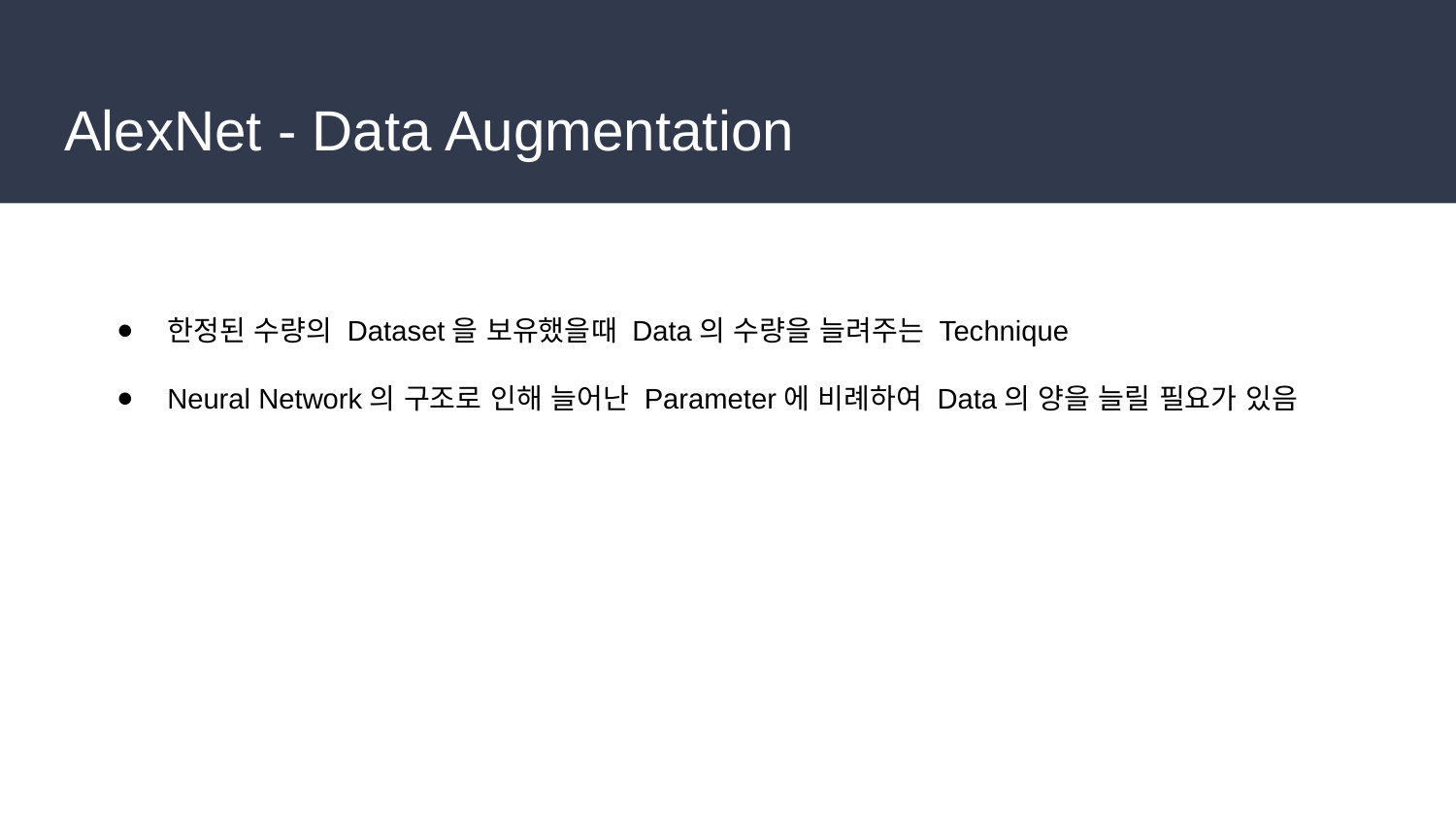

# AlexNet - Data Augmentation
한정된 수량의 Dataset을 보유했을때 Data의 수량을 늘려주는 Technique
Neural Network의 구조로 인해 늘어난 Parameter에 비례하여 Data의 양을 늘릴 필요가 있음